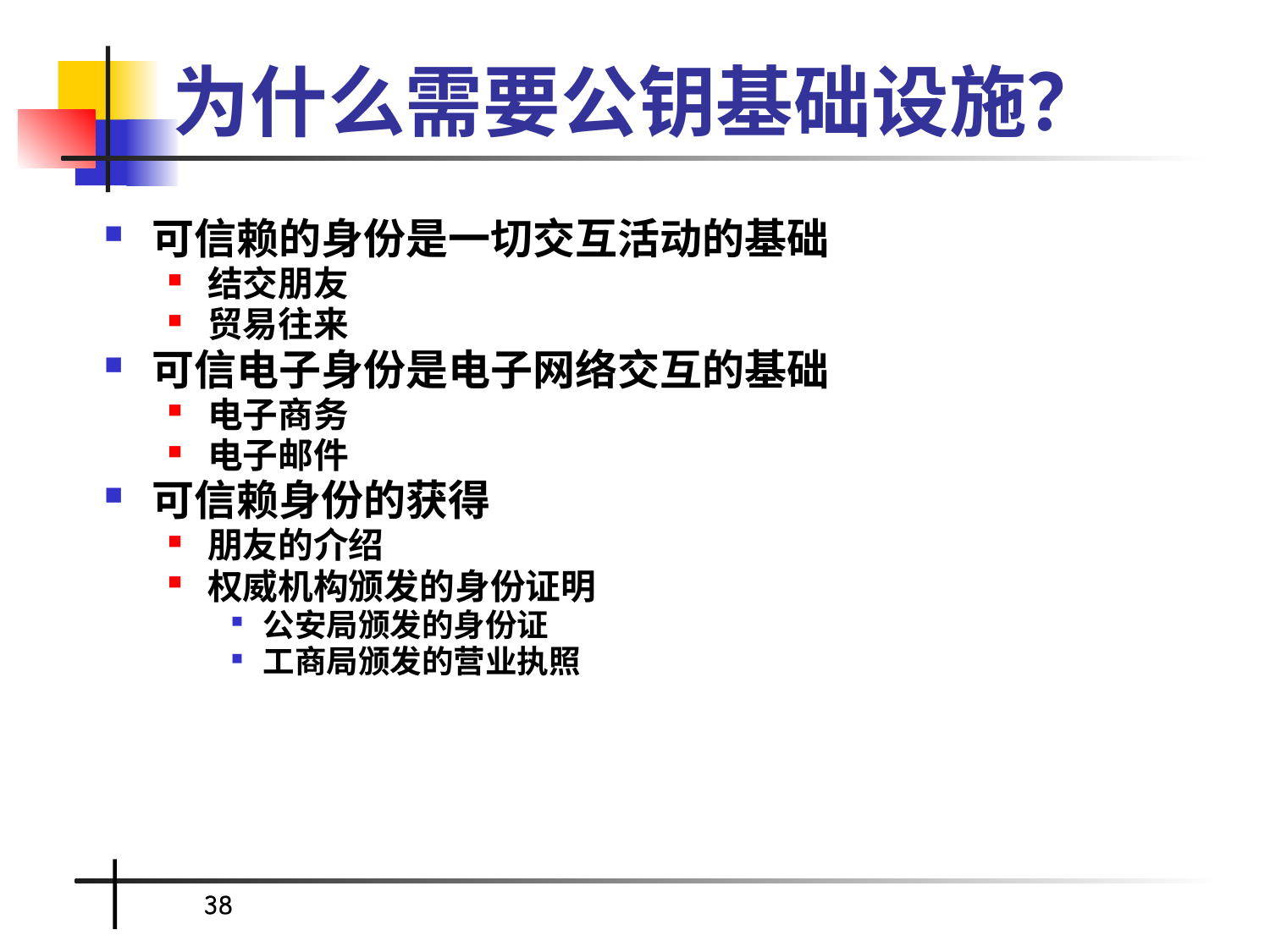

# 为什么需要公钥基础设施？
可信赖的身份是一切交互活动的基础
结交朋友
贸易往来
可信电子身份是电子网络交互的基础
电子商务
电子邮件
可信赖身份的获得
朋友的介绍
权威机构颁发的身份证明
公安局颁发的身份证
工商局颁发的营业执照
38